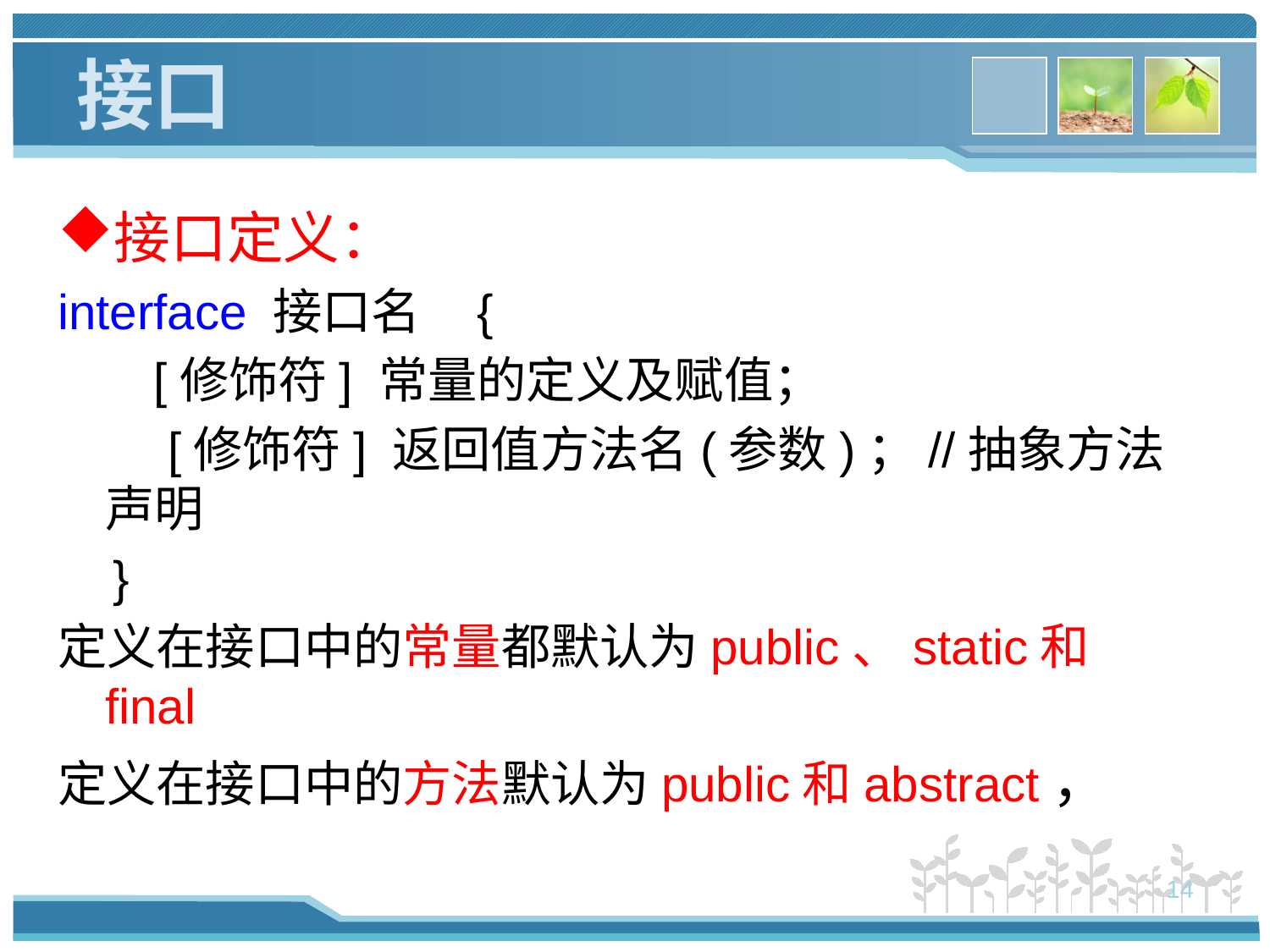

接口
接口定义：
interface 接口名    {
       [修饰符] 常量的定义及赋值；
        [修饰符] 返回值方法名(参数)；//抽象方法声明
    }
定义在接口中的常量都默认为public、static和final
定义在接口中的方法默认为public和abstract，

14